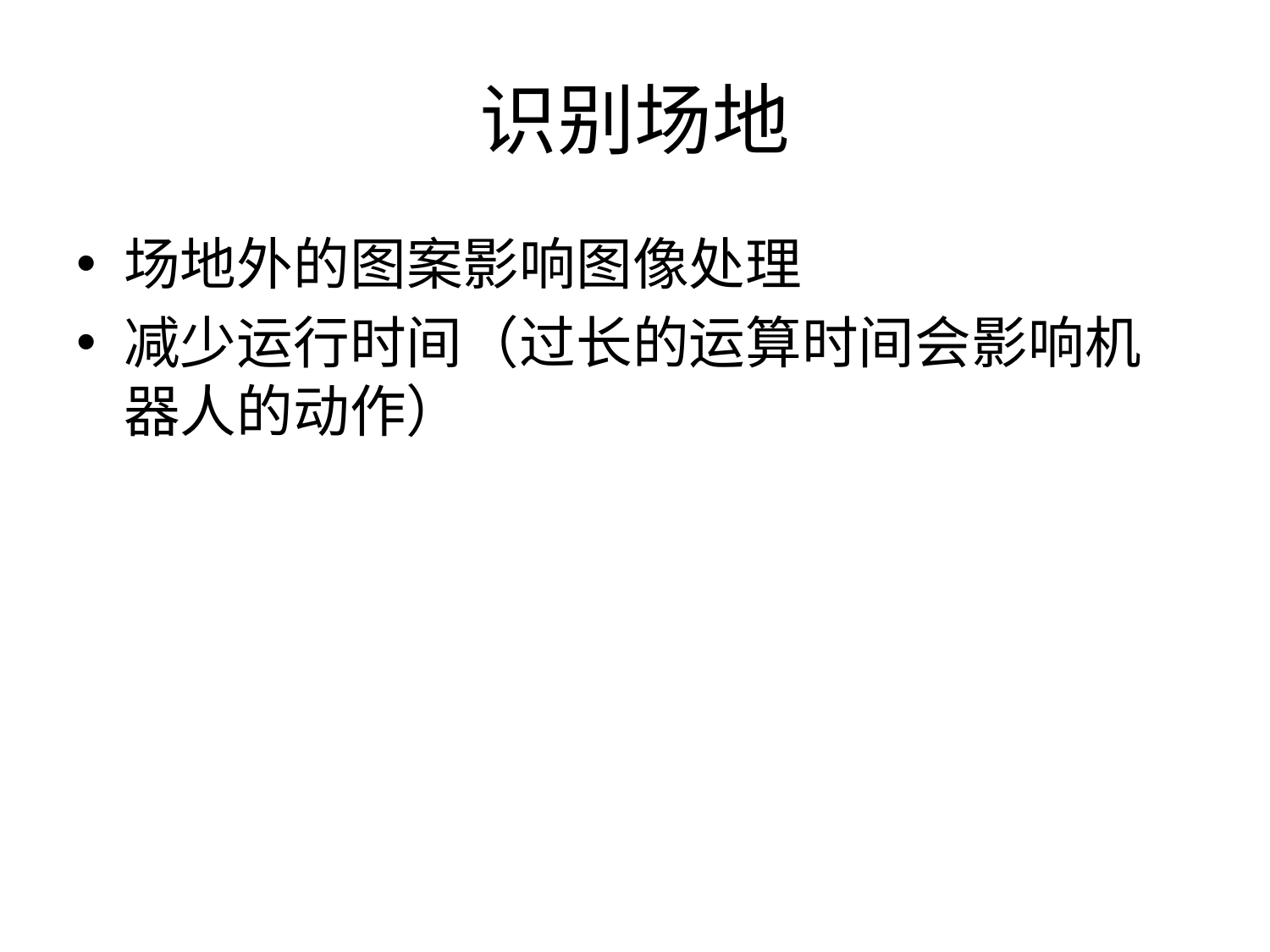

# 识别场地
场地外的图案影响图像处理
减少运行时间（过长的运算时间会影响机器人的动作）